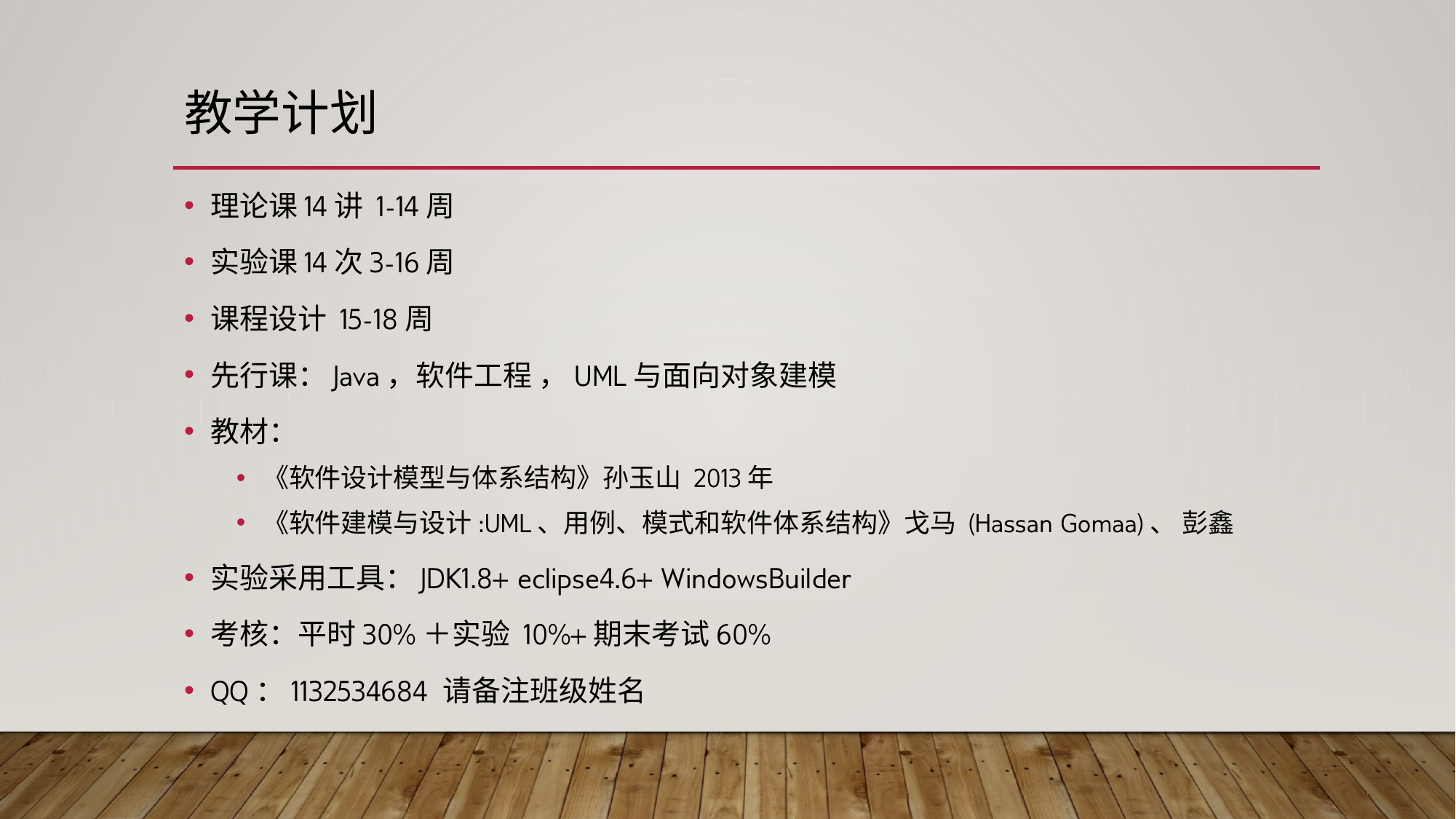

# 教学计划
理论课14讲 1-14周
实验课14次3-16周
课程设计 15-18周
先行课：Java，软件工程 ，UML与面向对象建模
教材：
《软件设计模型与体系结构》孙玉山 2013年
《软件建模与设计:UML、用例、模式和软件体系结构》戈马 (Hassan Gomaa)、 彭鑫
实验采用工具：JDK1.8+ eclipse4.6+ WindowsBuilder
考核：平时30%＋实验 10%+期末考试60%
QQ：1132534684 请备注班级姓名